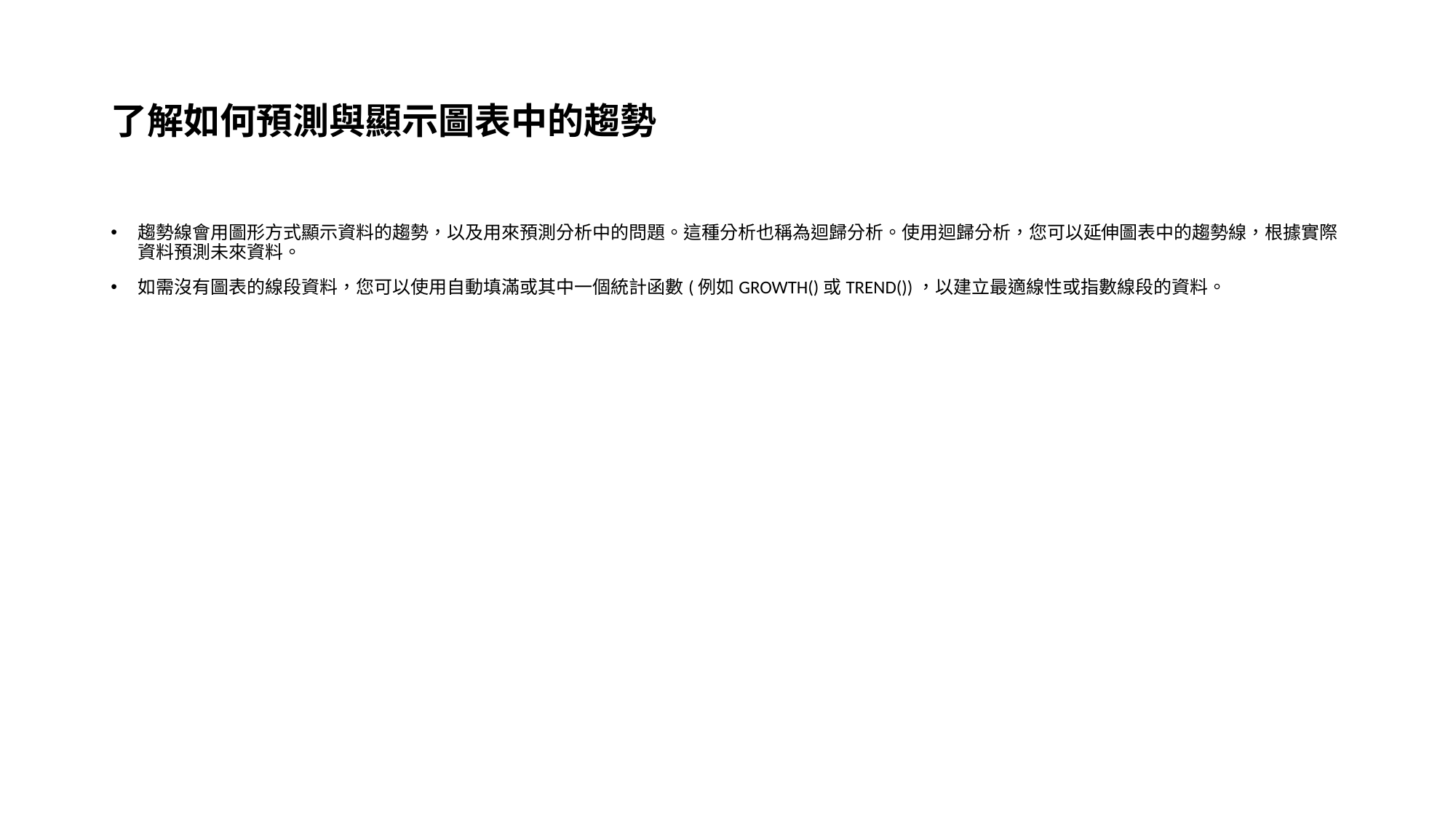

# 了解如何預測與顯示圖表中的趨勢
趨勢線會用圖形方式顯示資料的趨勢，以及用來預測分析中的問題。這種分析也稱為迴歸分析。使用迴歸分析，您可以延伸圖表中的趨勢線，根據實際資料預測未來資料。
如需沒有圖表的線段資料，您可以使用自動填滿或其中一個統計函數(例如GROWTH()或TREND())，以建立最適線性或指數線段的資料。